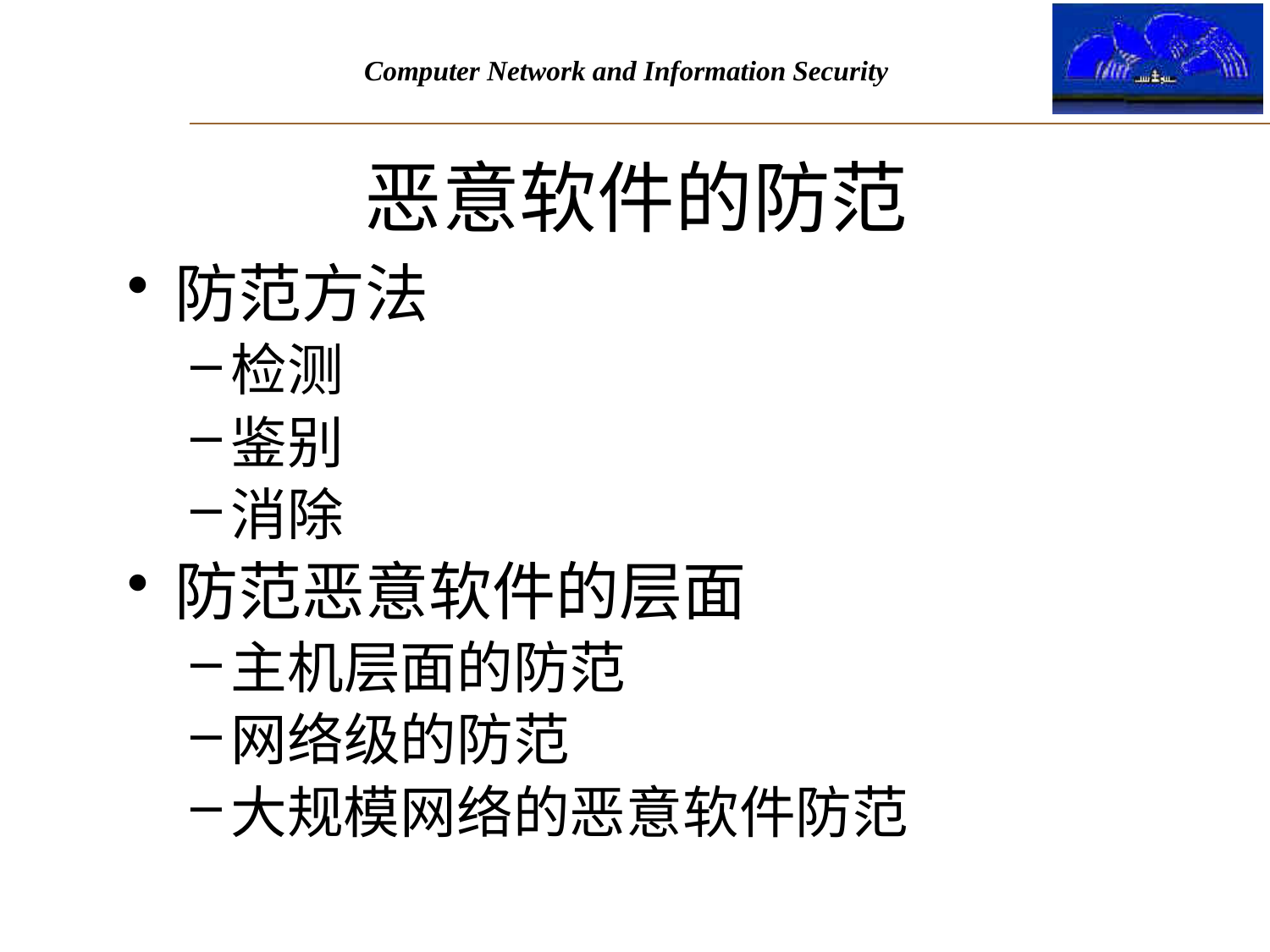

# 恶意软件的防范
防范方法
检测
鉴别
消除
防范恶意软件的层面
主机层面的防范
网络级的防范
大规模网络的恶意软件防范